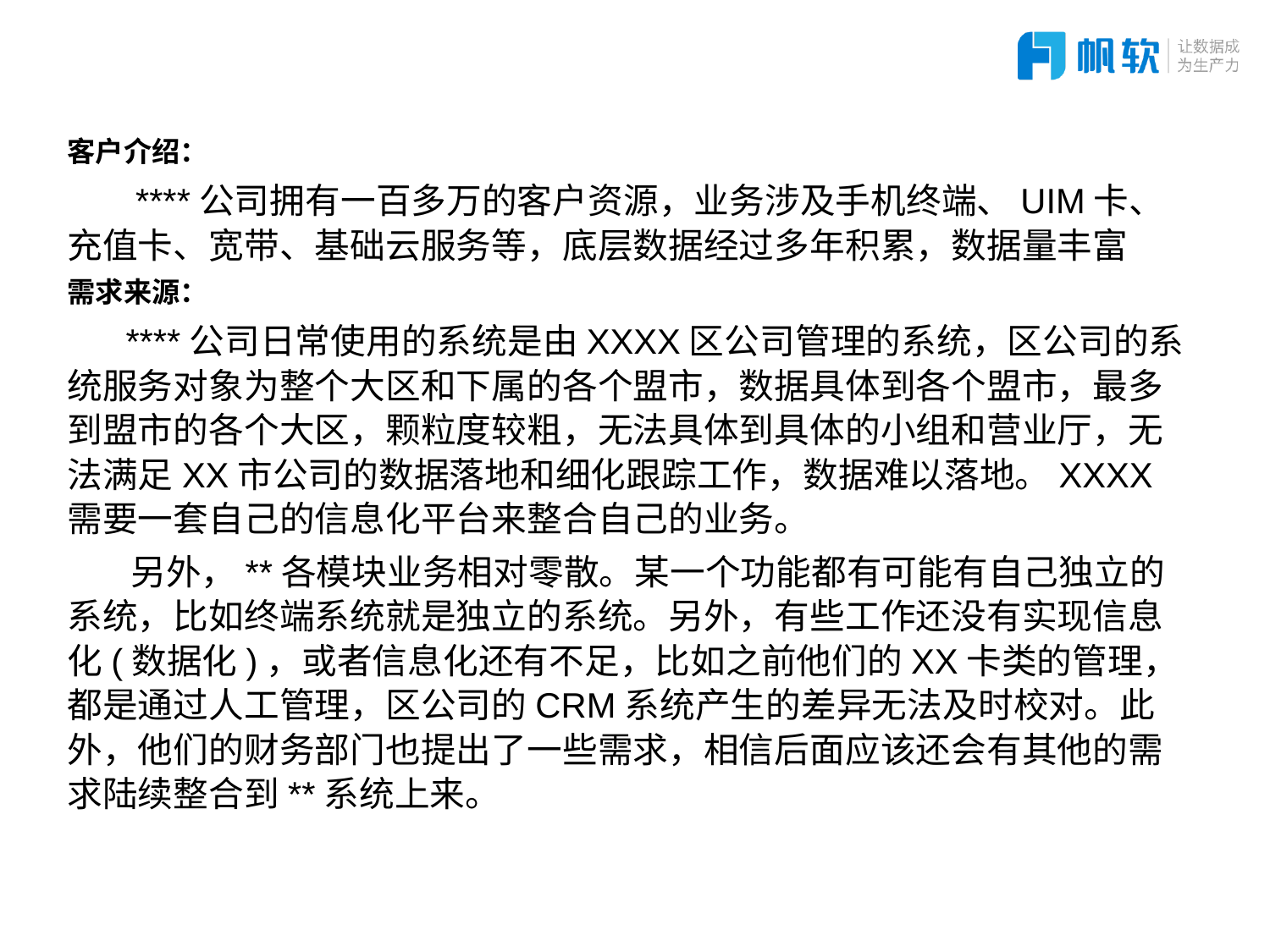

客户介绍：
       ****公司拥有一百多万的客户资源，业务涉及手机终端、UIM卡、充值卡、宽带、基础云服务等，底层数据经过多年积累，数据量丰富
需求来源：
      ****公司日常使用的系统是由XXXX区公司管理的系统，区公司的系统服务对象为整个大区和下属的各个盟市，数据具体到各个盟市，最多到盟市的各个大区，颗粒度较粗，无法具体到具体的小组和营业厅，无法满足XX市公司的数据落地和细化跟踪工作，数据难以落地。XXXX需要一套自己的信息化平台来整合自己的业务。
       另外，**各模块业务相对零散。某一个功能都有可能有自己独立的系统，比如终端系统就是独立的系统。另外，有些工作还没有实现信息化(数据化)，或者信息化还有不足，比如之前他们的XX卡类的管理，都是通过人工管理，区公司的CRM系统产生的差异无法及时校对。此外，他们的财务部门也提出了一些需求，相信后面应该还会有其他的需求陆续整合到**系统上来。